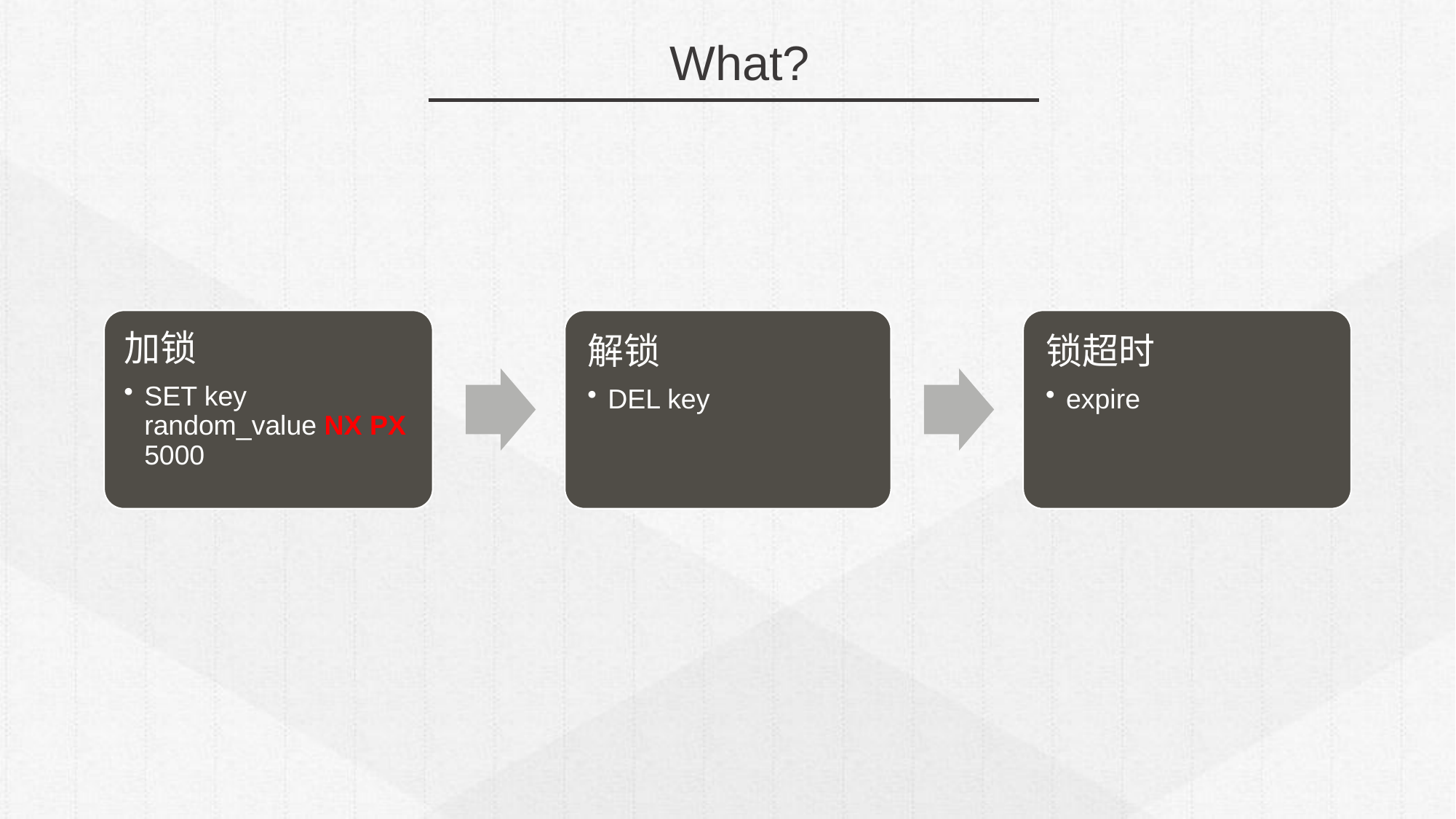

What?
加锁
SET key random_value NX PX 5000

解锁
DEL key

锁超时
expire